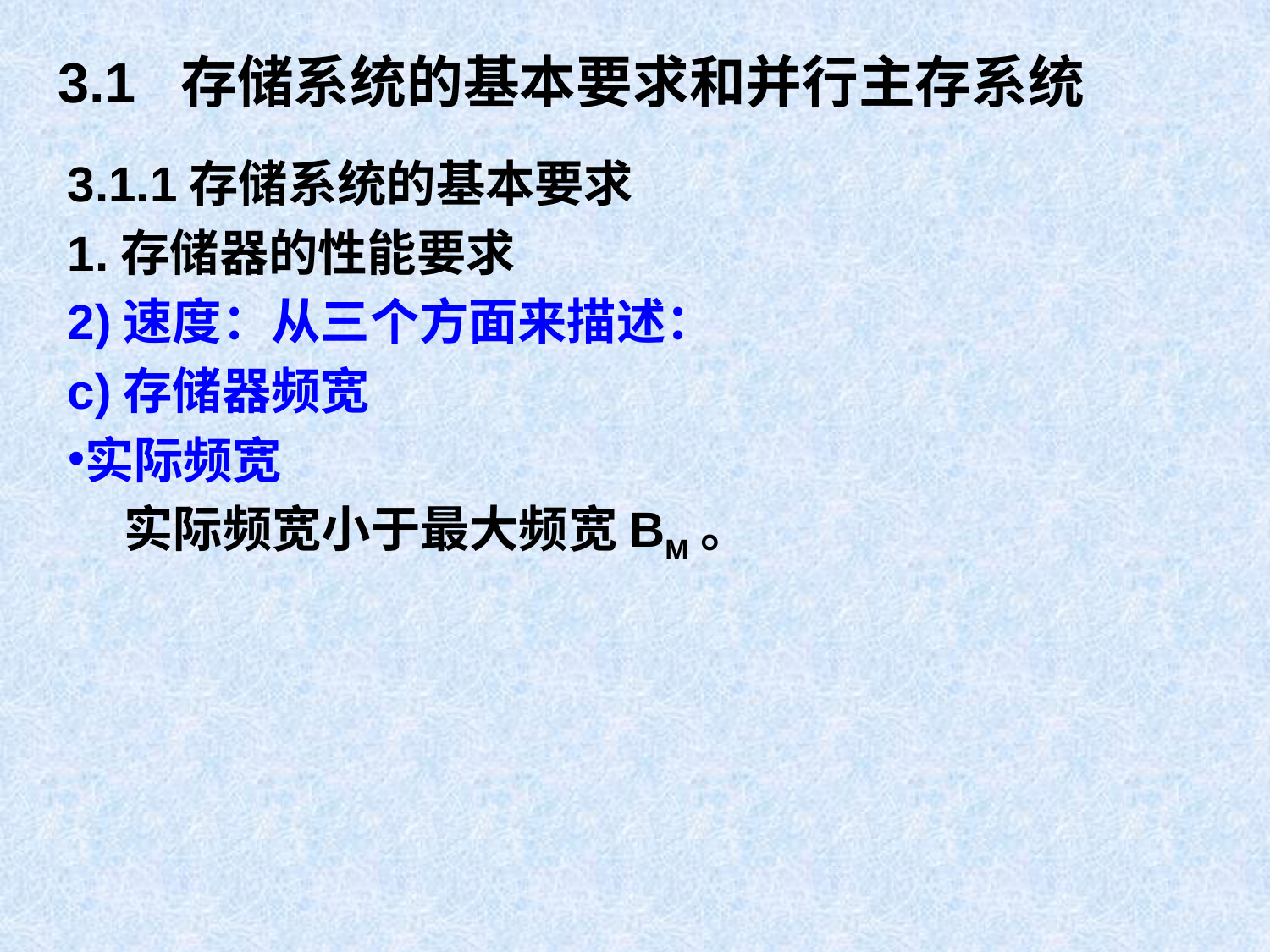

# 3.1  存储系统的基本要求和并行主存系统
3.1.1存储系统的基本要求
1.存储器的性能要求
2)速度：从三个方面来描述：
c)存储器频宽
实际频宽
    实际频宽小于最大频宽BM。